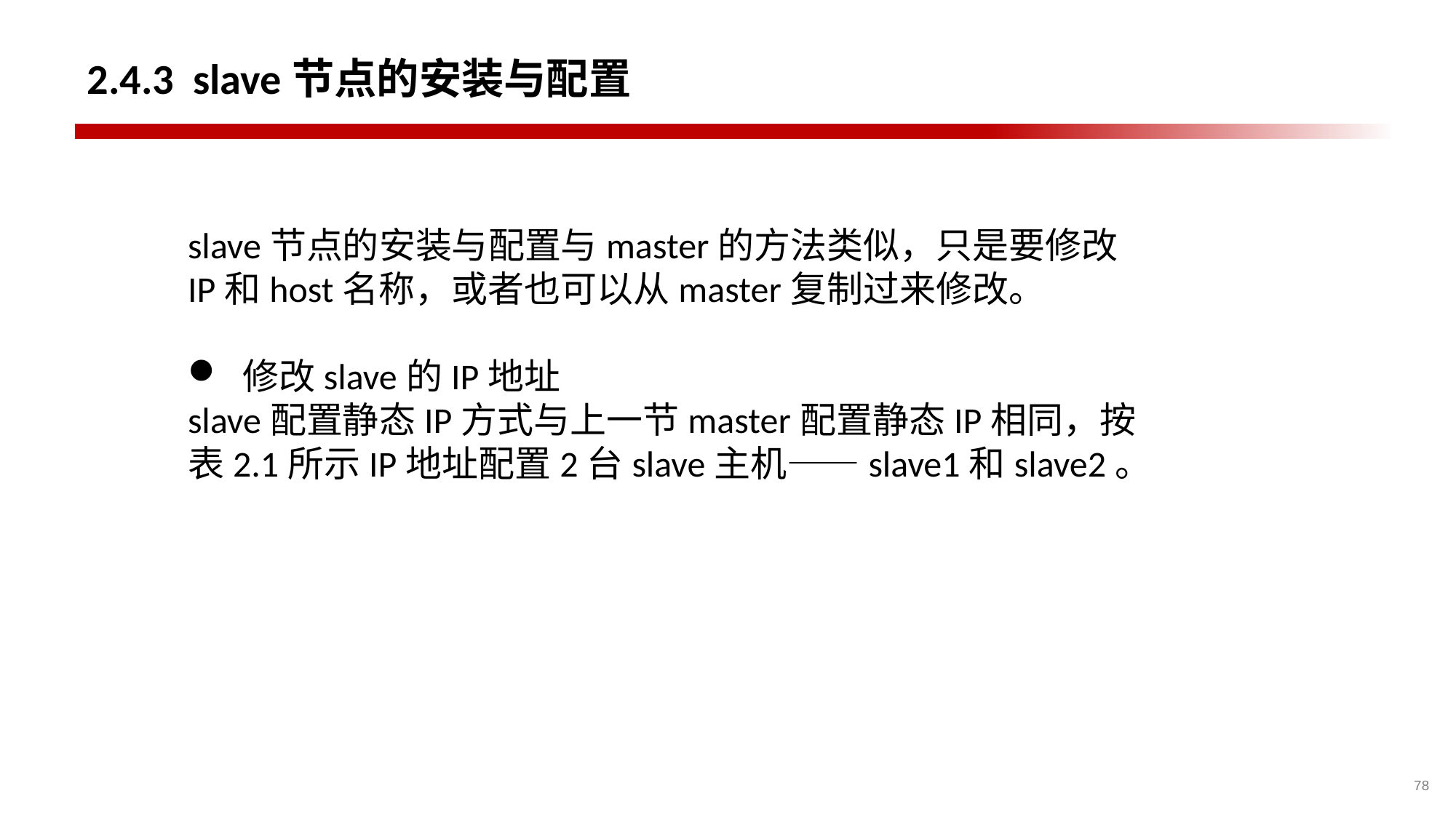

2.4.3  slave节点的安装与配置

slave节点的安装与配置与master的方法类似，只是要修改IP和host名称，或者也可以从master复制过来修改。

修改slave的IP地址
slave配置静态IP方式与上一节master配置静态IP相同，按表2.1所示IP地址配置2台slave主机——slave1和slave2。

78